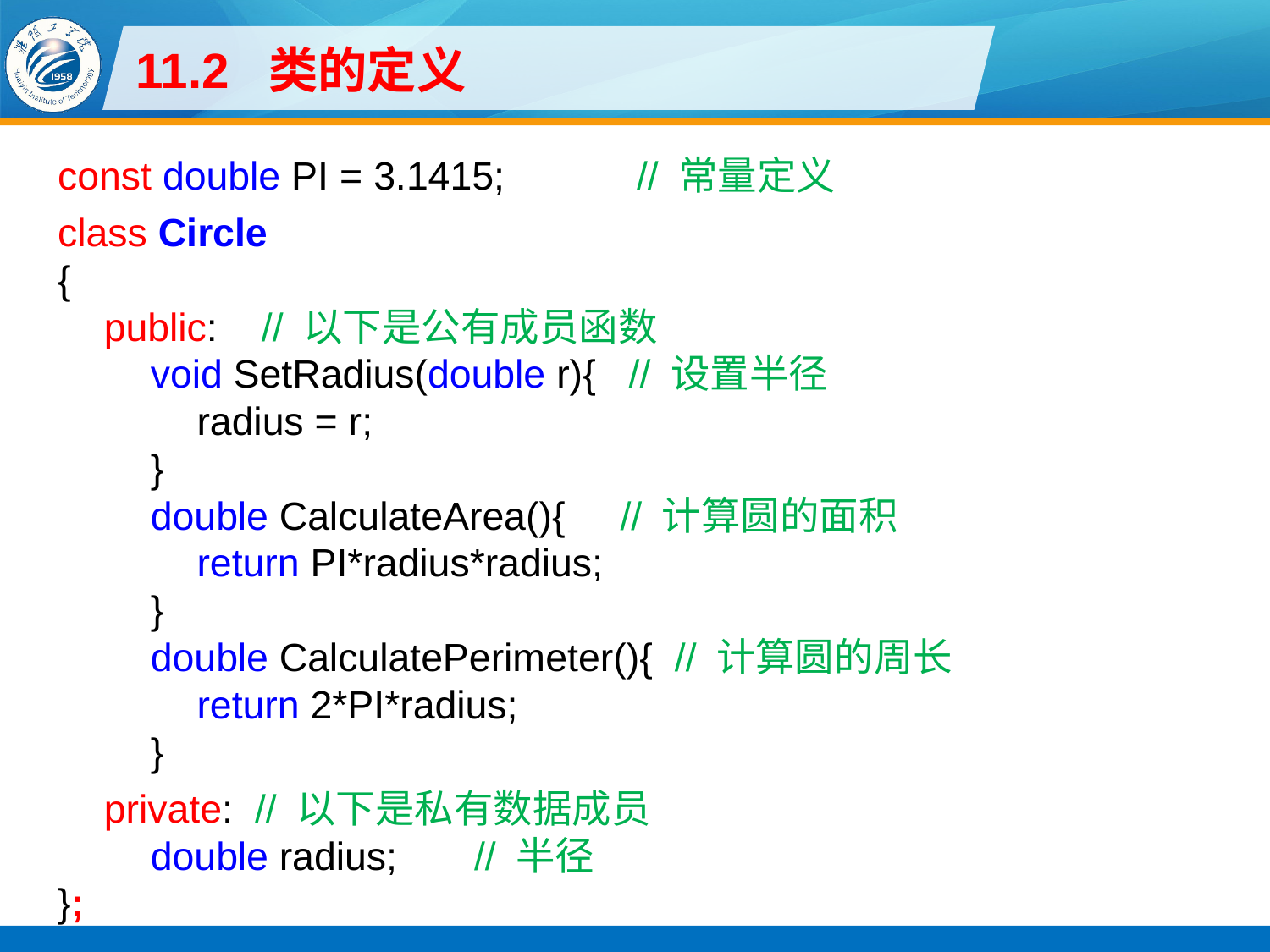

# 11.2  类的定义
const double PI = 3.1415;            // 常量定义
class Circle
{
public:    // 以下是公有成员函数
void SetRadius(double r){   // 设置半径
radius = r;
}
double CalculateArea(){     // 计算圆的面积
return PI*radius*radius;
}
double CalculatePerimeter(){  // 计算圆的周长
return 2*PI*radius;
}
private:  // 以下是私有数据成员
double radius;       // 半径
};